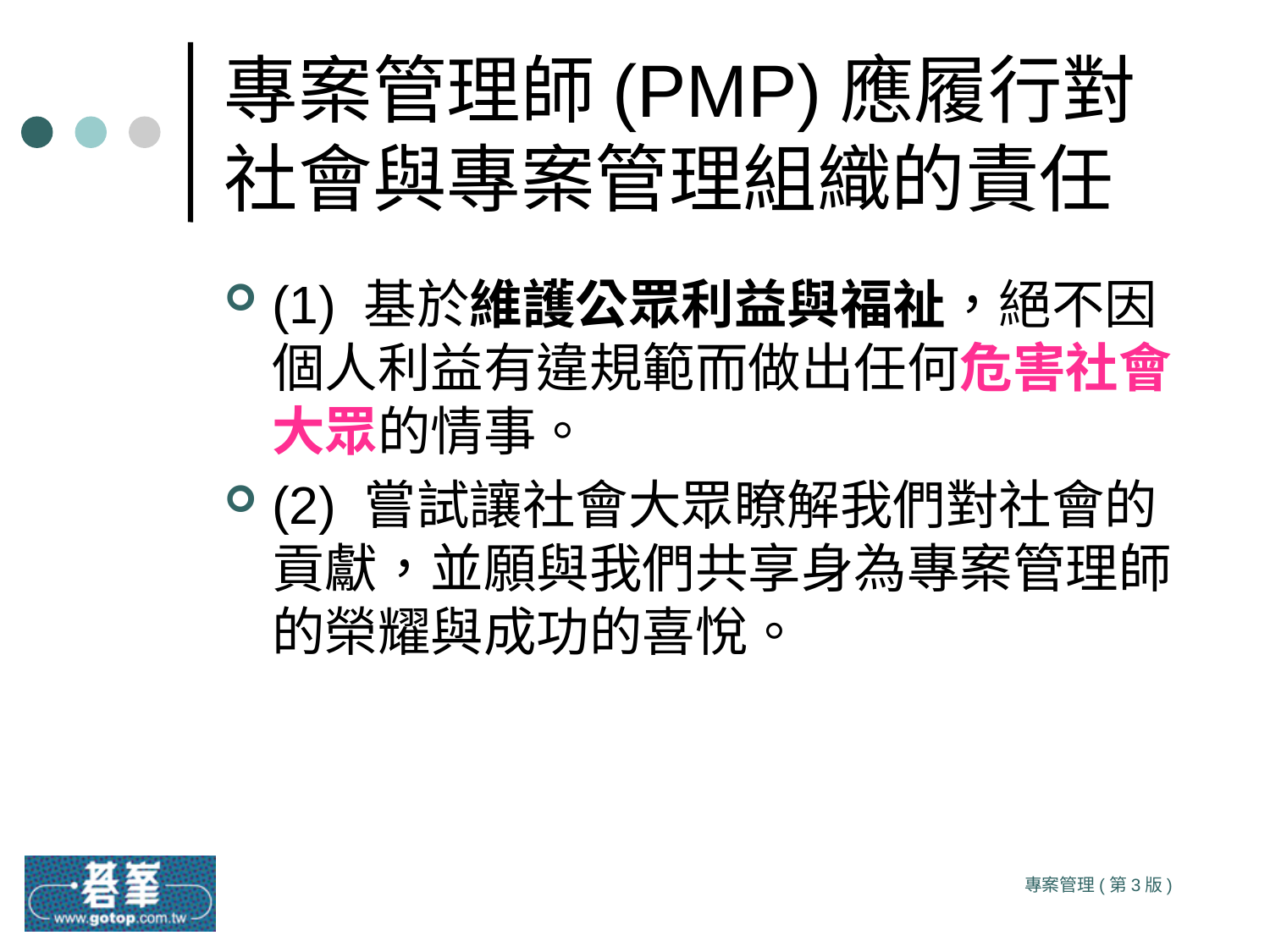

# 專案管理師(PMP)應履行對社會與專案管理組織的責任
(1) 基於維護公眾利益與福祉，絕不因個人利益有違規範而做出任何危害社會大眾的情事。
(2) 嘗試讓社會大眾瞭解我們對社會的貢獻，並願與我們共享身為專案管理師的榮耀與成功的喜悅。
專案管理(第3版)